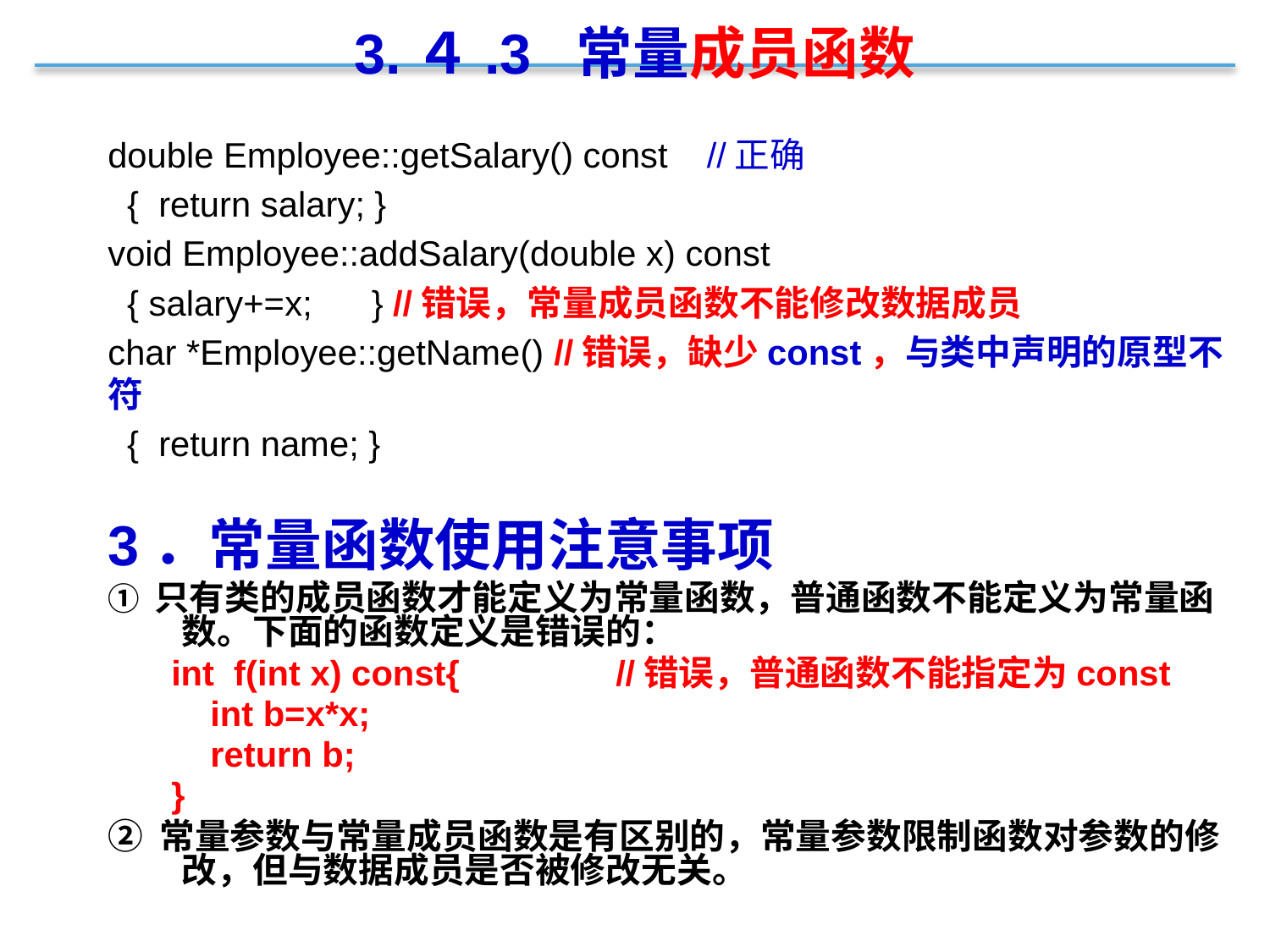

3.４.3  常量成员函数
double Employee::getSalary() const    //正确
  {  return salary; }
void Employee::addSalary(double x) const
  { salary+=x;	 } //错误，常量成员函数不能修改数据成员
char *Employee::getName() //错误，缺少const，与类中声明的原型不符
  {  return name; }
3．常量函数使用注意事项
① 只有类的成员函数才能定义为常量函数，普通函数不能定义为常量函数。下面的函数定义是错误的：
int  f(int x) const{		//错误，普通函数不能指定为const
    int b=x*x;
    return b;
}
② 常量参数与常量成员函数是有区别的，常量参数限制函数对参数的修改，但与数据成员是否被修改无关。